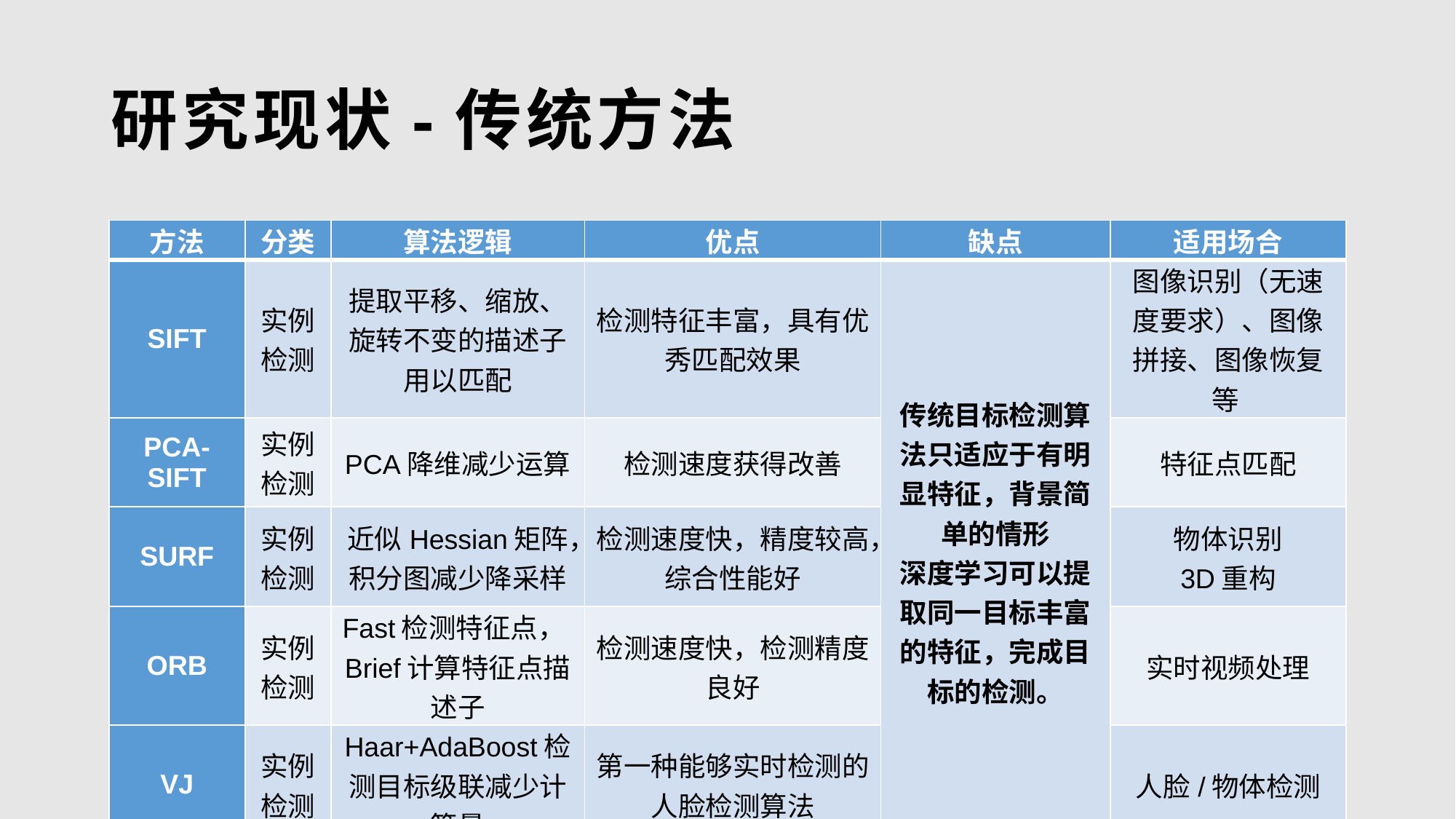

# 研究现状-传统方法
| 方法 | 分类 | 算法逻辑 | 优点 | 缺点 | 适用场合 |
| --- | --- | --- | --- | --- | --- |
| SIFT | 实例检测 | 提取平移、缩放、旋转不变的描述子用以匹配 | 检测特征丰富，具有优秀匹配效果 | 传统目标检测算法只适应于有明显特征，背景简单的情形 深度学习可以提取同一目标丰富的特征，完成目标的检测。 | 图像识别（无速度要求）、图像拼接、图像恢复等 |
| PCA-SIFT | 实例检测 | PCA降维减少运算 | 检测速度获得改善 |  | 特征点匹配 |
| SURF | 实例检测 | 近似Hessian矩阵，积分图减少降采样 | 检测速度快，精度较高，综合性能好 |  | 物体识别 3D重构 |
| ORB | 实例检测 | Fast检测特征点，Brief计算特征点描述子 | 检测速度快，检测精度良好 |  | 实时视频处理 |
| VJ | 实例检测 | Haar+AdaBoost检测目标级联减少计算量 | 第一种能够实时检测的人脸检测算法 |  | 人脸/物体检测 |